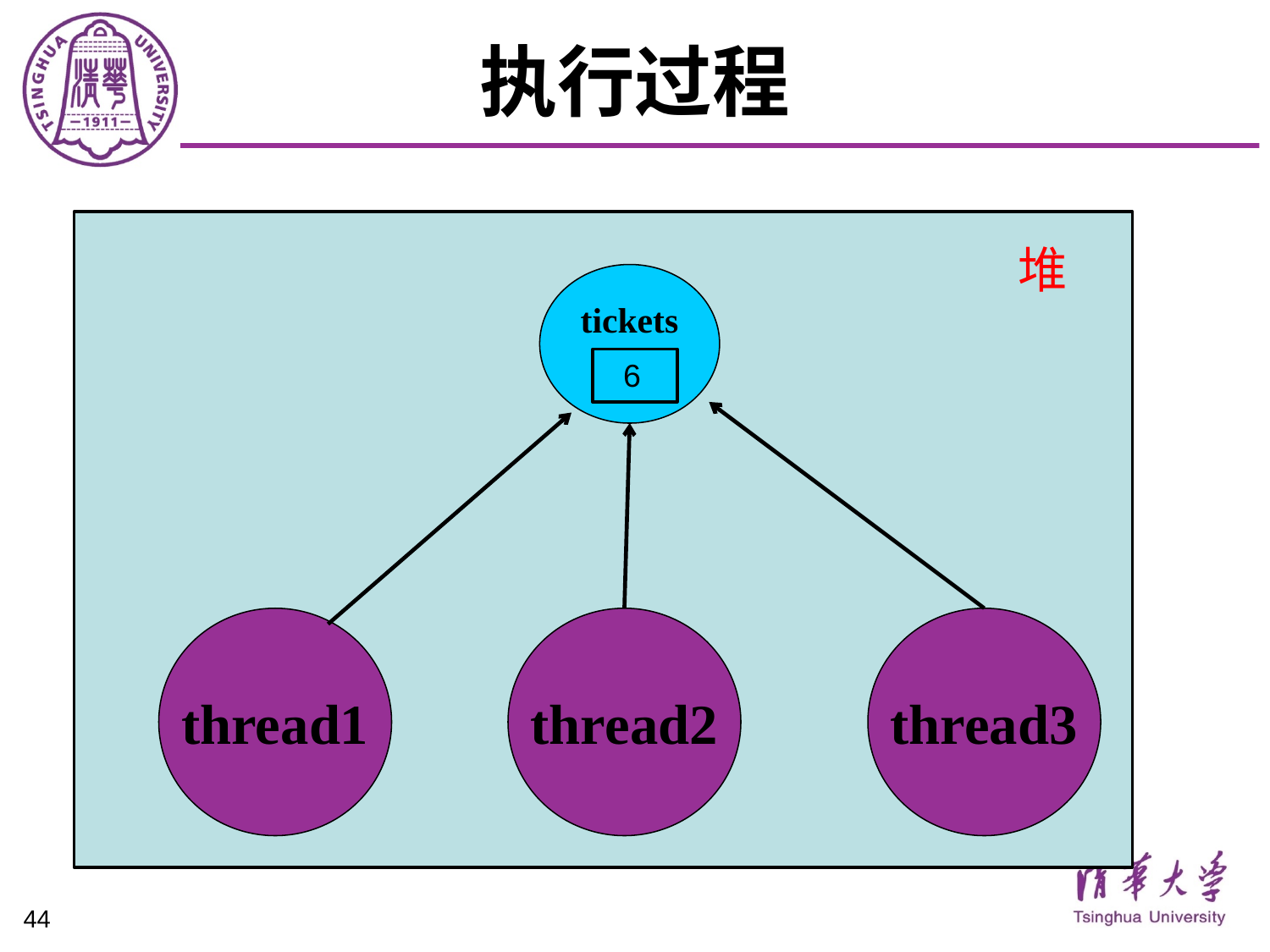

# 执行过程

堆
tickets

  6
thread1
thread2
thread3
44